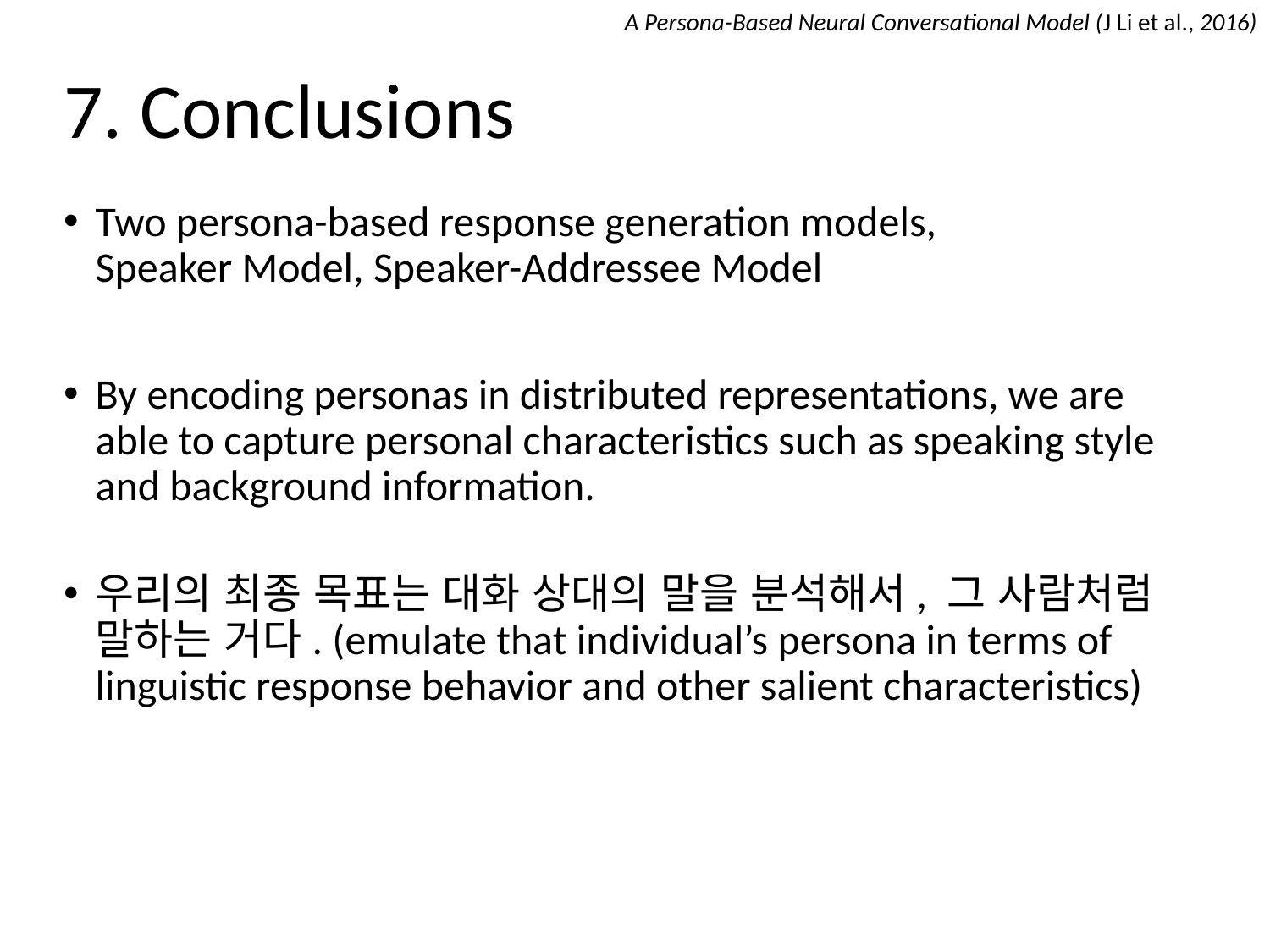

A Persona-Based Neural Conversational Model (J Li et al., 2016)
# 7. Conclusions
Two persona-based response generation models,
Speaker Model, Speaker-Addressee Model

By encoding personas in distributed representations, we are able to capture personal characteristics such as speaking style and background information.
우리의 최종 목표는 대화 상대의 말을 분석해서, 그 사람처럼 말하는 거다. (emulate that individual’s persona in terms of linguistic response behavior and other salient characteristics)